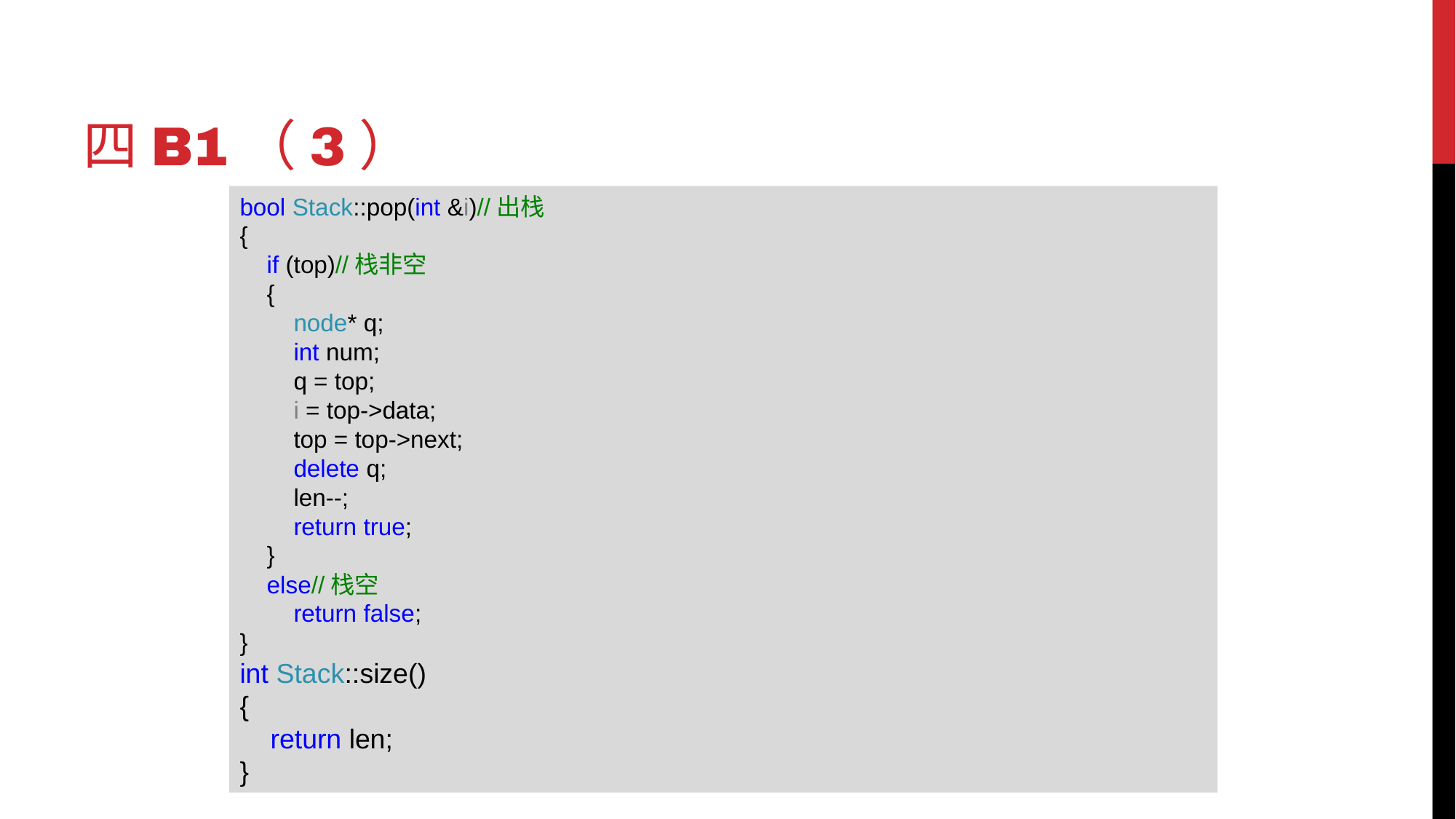

# 四B1（3）
bool Stack::pop(int &i)//出栈
{
    if (top)//栈非空
    {
        node* q;
        int num;
        q = top;
        i = top->data;
        top = top->next;
        delete q;
        len--;
        return true;
    }
    else//栈空
        return false;
}
int Stack::size()
{
    return len;
}